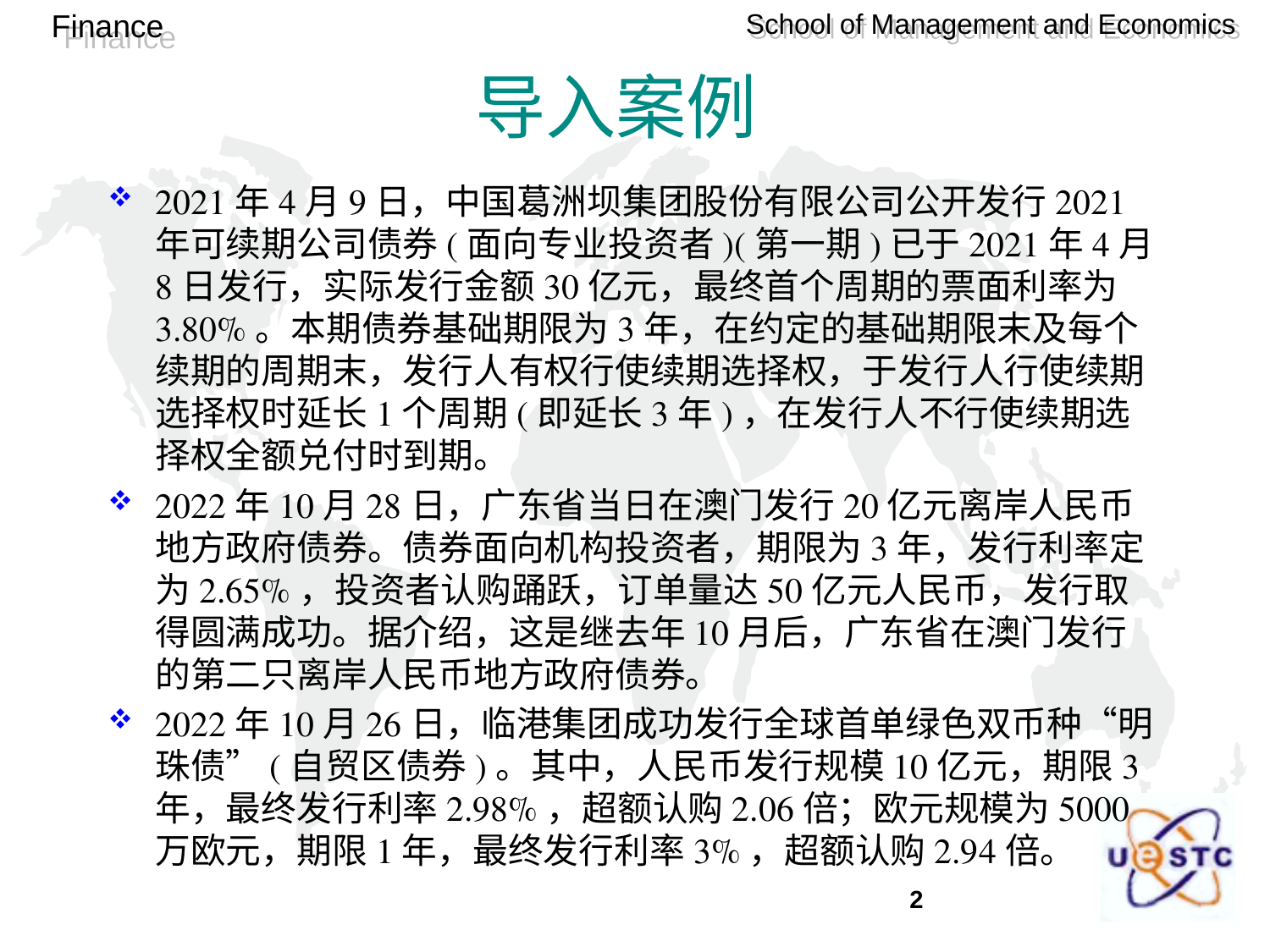

# 导入案例
2021年4月9日，中国葛洲坝集团股份有限公司公开发行2021年可续期公司债券(面向专业投资者)(第一期)已于2021年4月8日发行，实际发行金额30亿元，最终首个周期的票面利率为3.80%。本期债券基础期限为3年，在约定的基础期限末及每个续期的周期末，发行人有权行使续期选择权，于发行人行使续期选择权时延长1个周期(即延长3年)，在发行人不行使续期选择权全额兑付时到期。
2022年10月28日，广东省当日在澳门发行20亿元离岸人民币地方政府债券。债券面向机构投资者，期限为3年，发行利率定为2.65%，投资者认购踊跃，订单量达50亿元人民币，发行取得圆满成功。据介绍，这是继去年10月后，广东省在澳门发行的第二只离岸人民币地方政府债券。
2022年10月26日，临港集团成功发行全球首单绿色双币种“明珠债”(自贸区债券)。其中，人民币发行规模10亿元，期限3年，最终发行利率2.98%，超额认购2.06倍；欧元规模为5000万欧元，期限1年，最终发行利率3%，超额认购2.94倍。